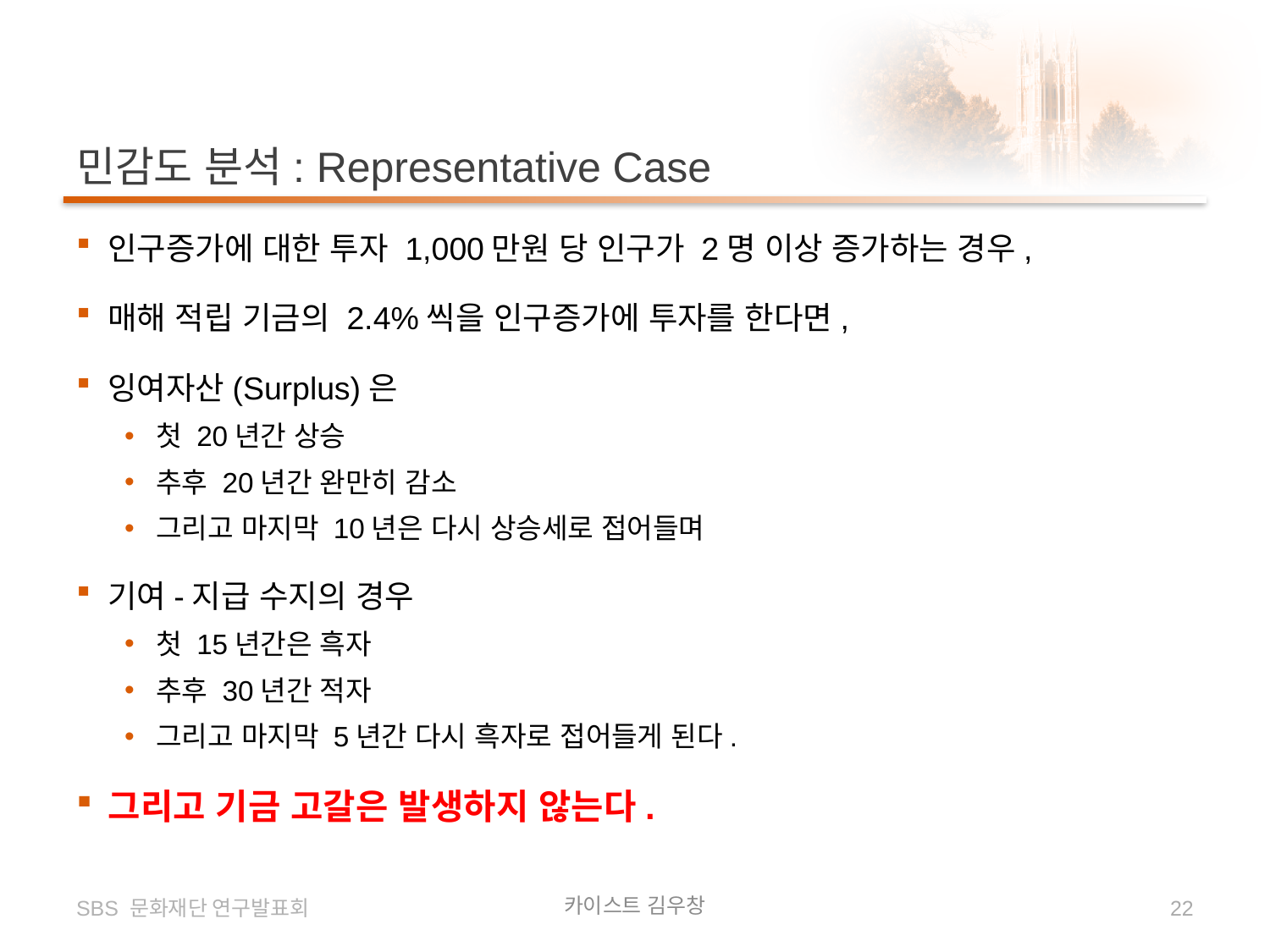

# 민감도 분석: Representative Case
인구증가에 대한 투자 1,000만원 당 인구가 2명 이상 증가하는 경우,
매해 적립 기금의 2.4%씩을 인구증가에 투자를 한다면,
잉여자산(Surplus)은
첫 20년간 상승
추후 20년간 완만히 감소
그리고 마지막 10년은 다시 상승세로 접어들며
기여-지급 수지의 경우
첫 15년간은 흑자
추후 30년간 적자
그리고 마지막 5년간 다시 흑자로 접어들게 된다.
그리고 기금 고갈은 발생하지 않는다.

SBS 문화재단 연구발표회
카이스트 김우창
22